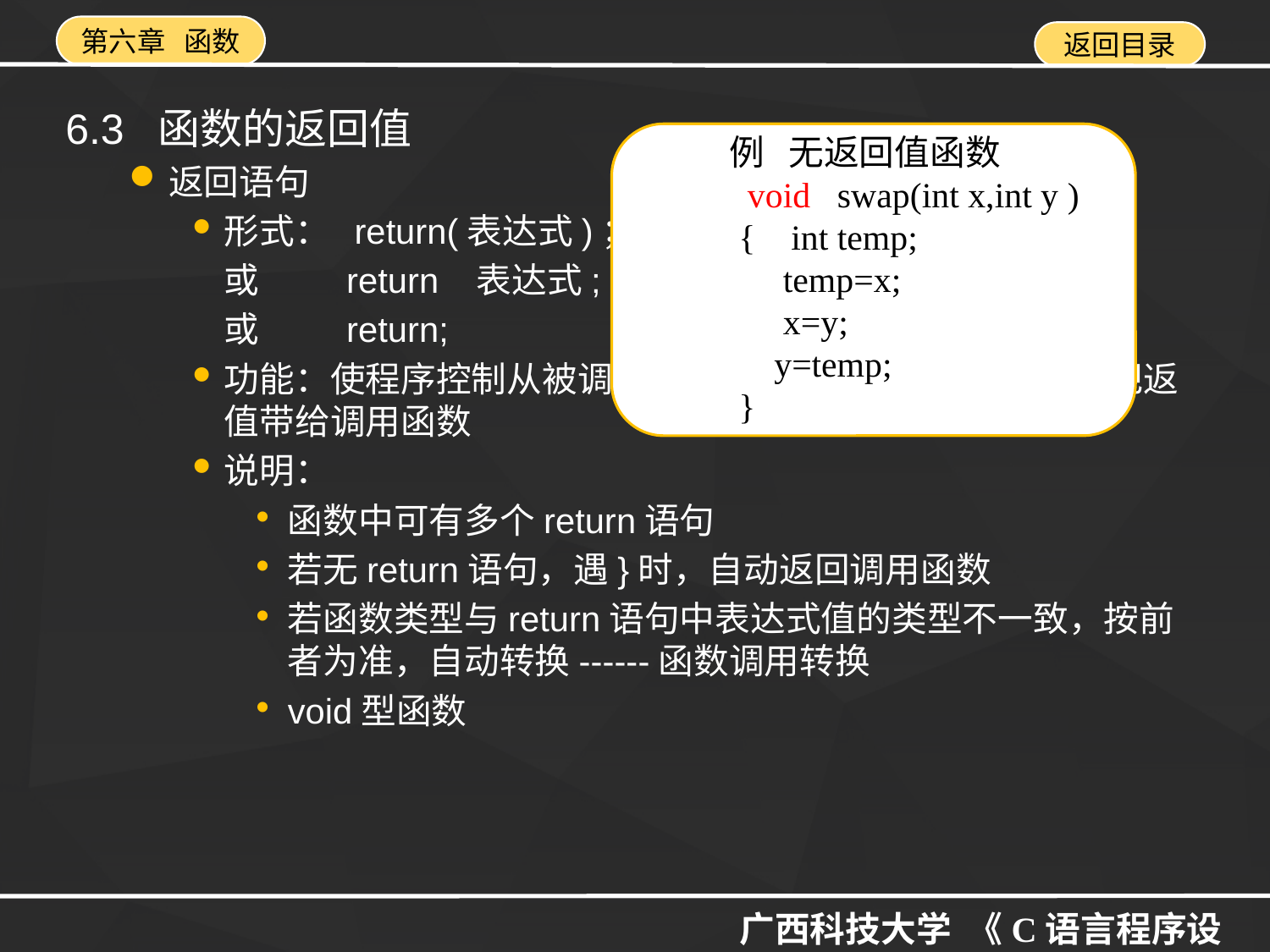

6.3  函数的返回值
返回语句
形式：  return(表达式)；
   或          return   表达式;
   或          return;
功能：使程序控制从被调用函数返回到调用函数中，同时把返值带给调用函数
说明：
函数中可有多个return语句
若无return语句，遇}时，自动返回调用函数
若函数类型与return语句中表达式值的类型不一致，按前者为准，自动转换------函数调用转换
void型函数

例   无返回值函数
  void   swap(int x,int y )
 {    int temp;
      temp=x;
      x=y;
     y=temp;
 }